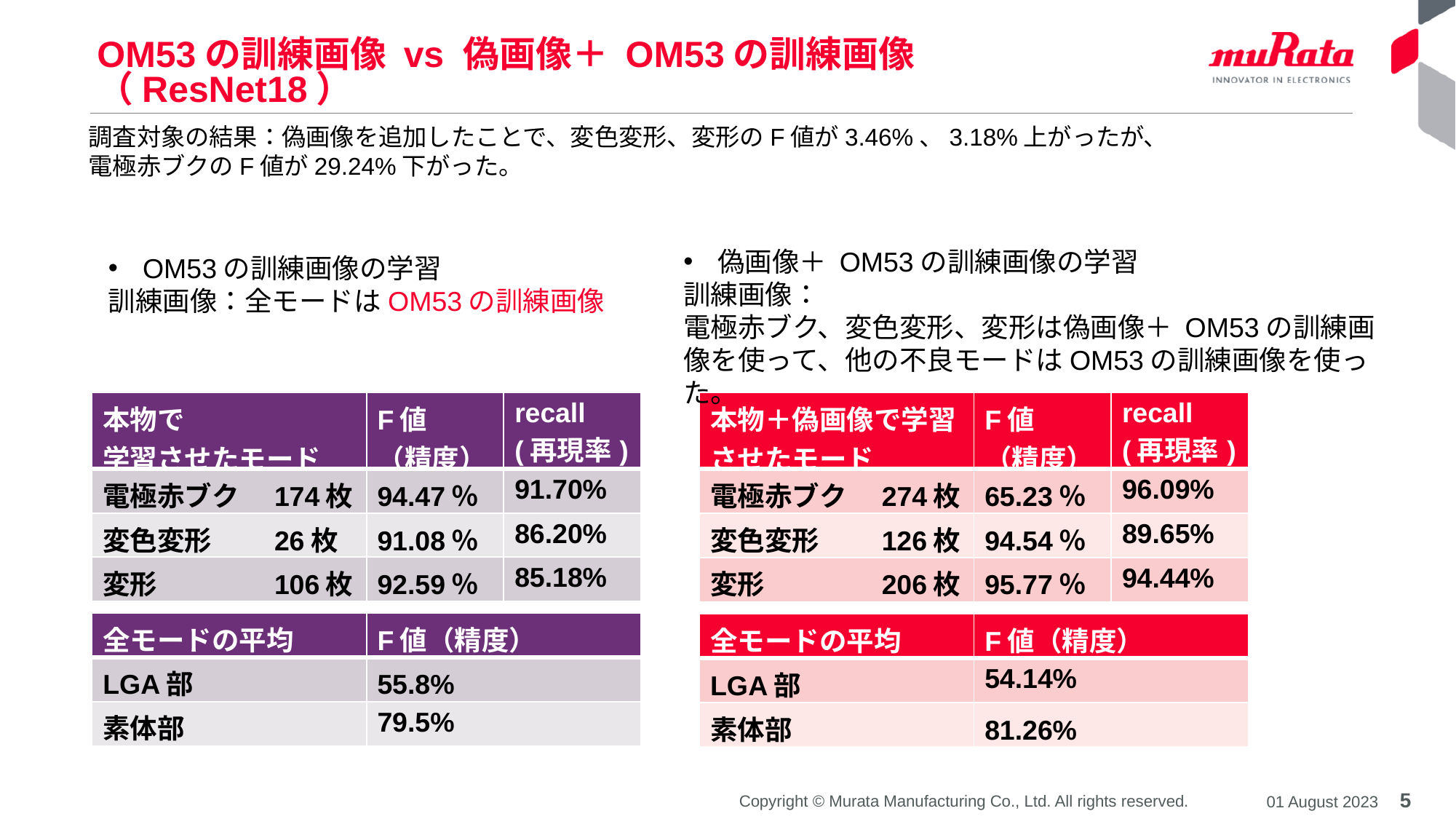

# OM53の訓練画像 vs 偽画像＋ OM53の訓練画像 （ResNet18）
調査対象の結果：偽画像を追加したことで、変色変形、変形のF値が3.46%、3.18%上がったが、
電極赤ブクのF値が29.24%下がった。

偽画像＋ OM53の訓練画像の学習
訓練画像：
電極赤ブク、変色変形、変形は偽画像＋ OM53の訓練画像を使って、他の不良モードはOM53の訓練画像を使った。

OM53の訓練画像の学習
訓練画像：全モードはOM53の訓練画像

| 本物で 学習させたモード | F値 （精度） | recall (再現率) |
| --- | --- | --- |
| 電極赤ブク　174枚 | 94.47％ | 91.70% |
| 変色変形　　26枚 | 91.08％ | 86.20% |
| 変形　　　　106枚 | 92.59％ | 85.18% |
| 本物＋偽画像で学習させたモード | F値 （精度） | recall (再現率) |
| --- | --- | --- |
| 電極赤ブク　274枚 | 65.23％ | 96.09% |
| 変色変形　　126枚 | 94.54％ | 89.65% |
| 変形　　　　206枚 | 95.77％ | 94.44% |
| 全モードの平均 | F値（精度） |
| --- | --- |
| LGA部 | 55.8% |
| 素体部 | 79.5% |
| 全モードの平均 | F値（精度） |
| --- | --- |
| LGA部 | 54.14% |
| 素体部 | 81.26% |